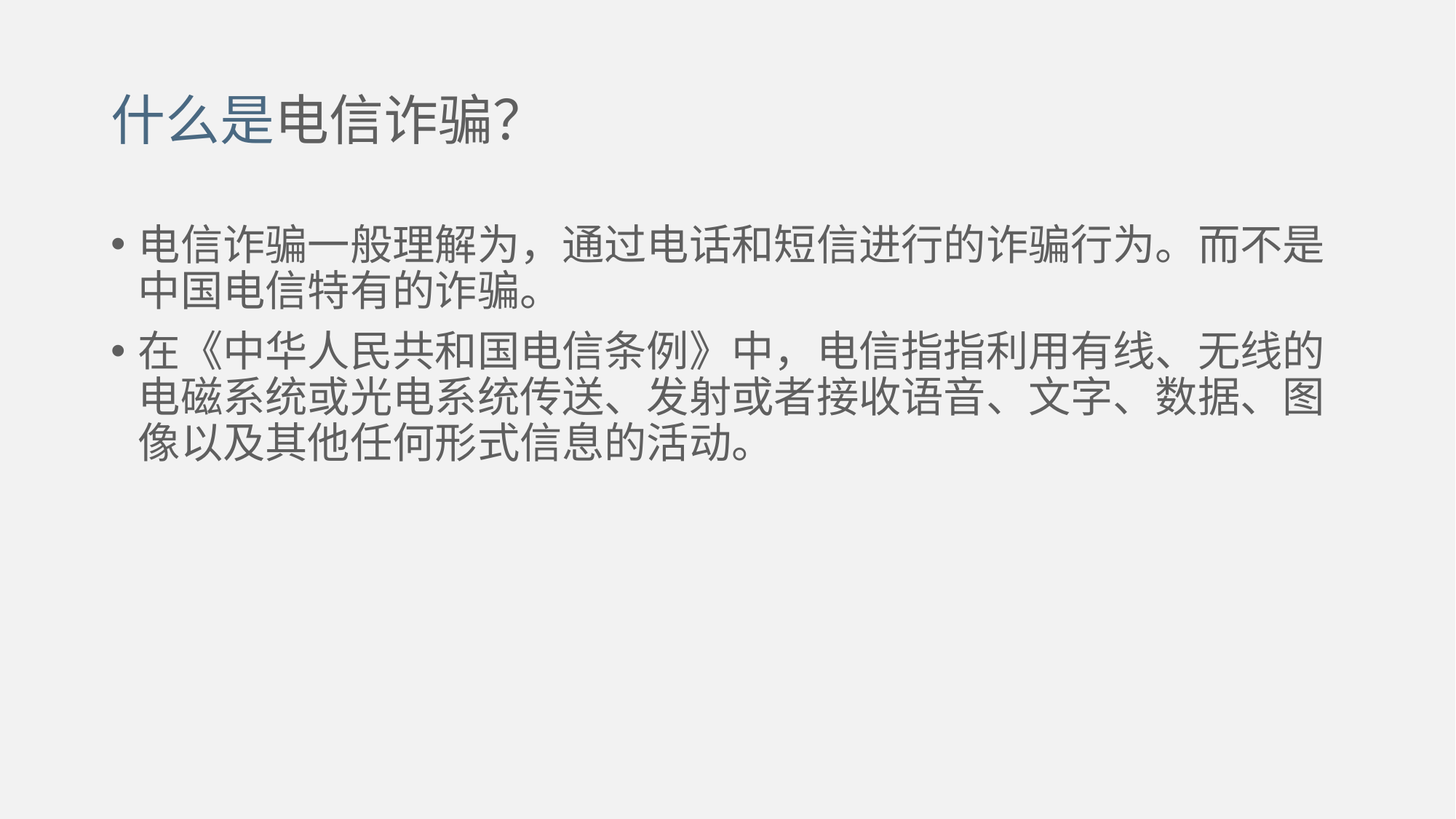

什么是电信诈骗？
电信诈骗一般理解为，通过电话和短信进行的诈骗行为。而不是中国电信特有的诈骗。
在《中华人民共和国电信条例》中，电信指指利用有线、无线的电磁系统或光电系统传送、发射或者接收语音、文字、数据、图像以及其他任何形式信息的活动。